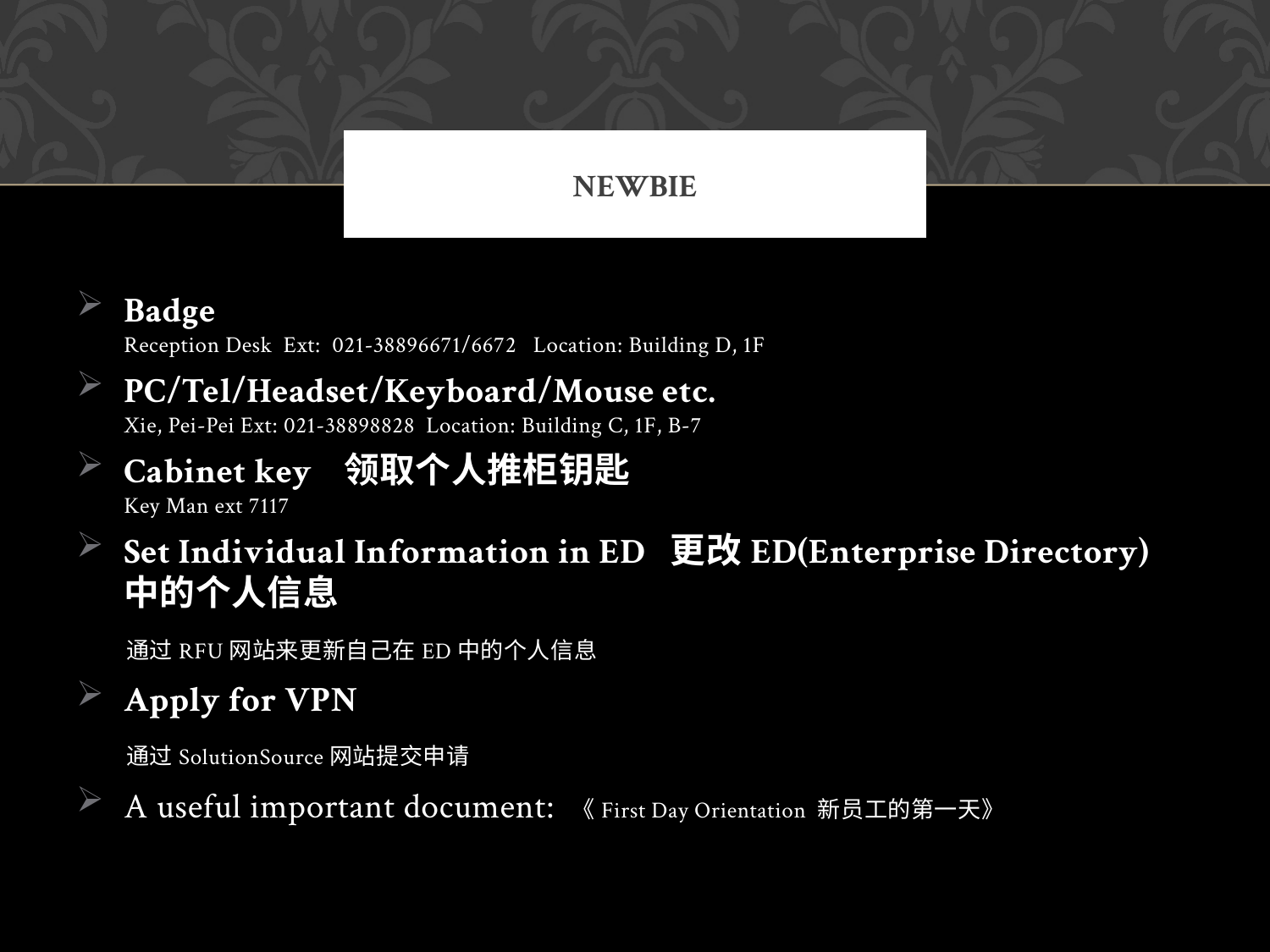

# newbie
Badge
Reception Desk  Ext:  021-38896671/6672   Location: Building D, 1F
PC/Tel/Headset/Keyboard/Mouse etc.
Xie, Pei-Pei Ext: 021-38898828  Location: Building C, 1F, B-7
Cabinet key   领取个人推柜钥匙
Key Man ext 7117
Set Individual Information in ED  更改ED(Enterprise Directory) 中的个人信息
     通过RFU网站来更新自己在ED中的个人信息
Apply for VPN
     通过SolutionSource网站提交申请
A useful important document: 《First Day Orientation 新员工的第一天》